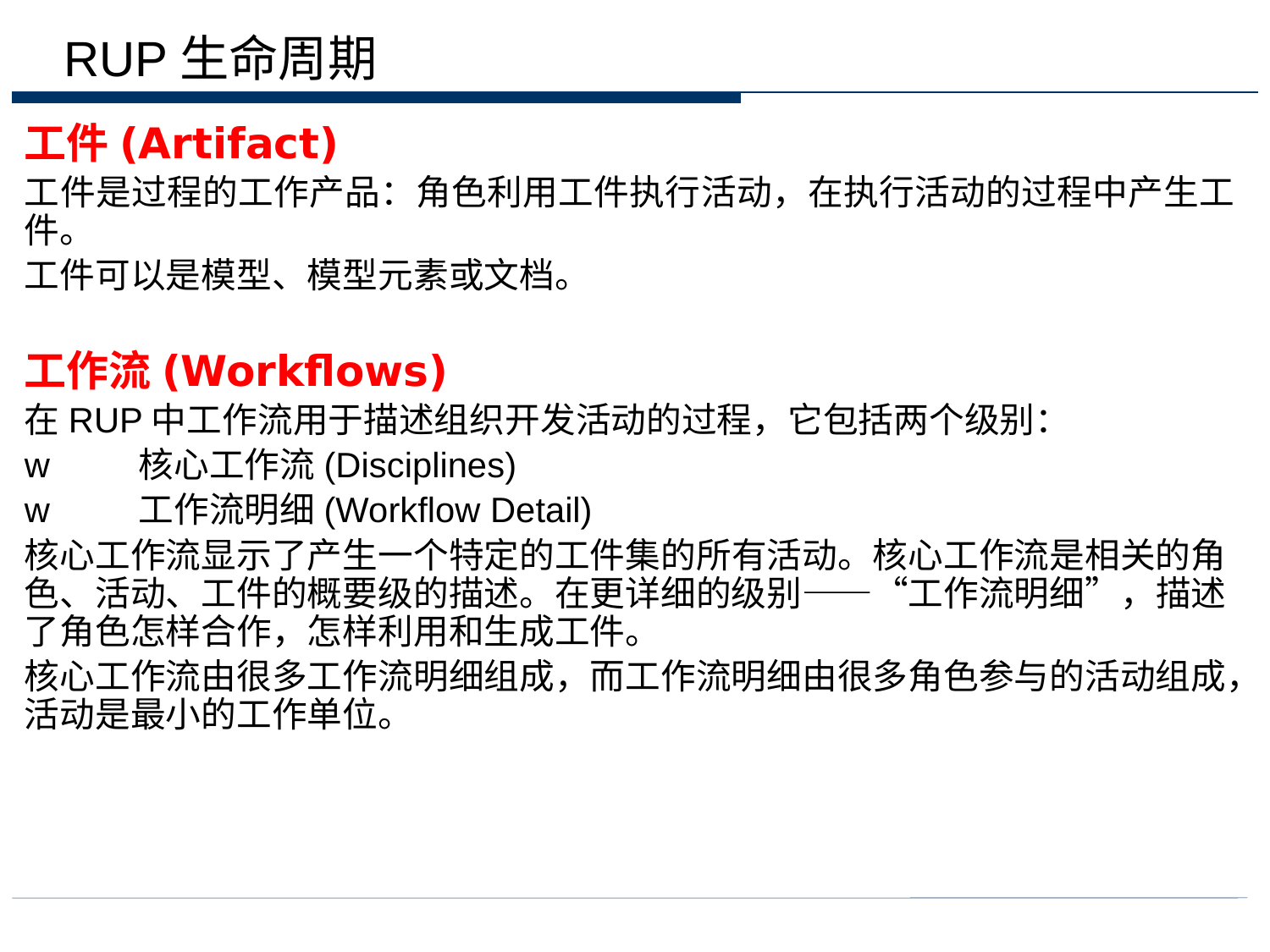

# RUP生命周期
工件(Artifact)
工件是过程的工作产品：角色利用工件执行活动，在执行活动的过程中产生工件。
工件可以是模型、模型元素或文档。

工作流(Workflows)
在RUP中工作流用于描述组织开发活动的过程，它包括两个级别：
w         核心工作流(Disciplines)
w         工作流明细(Workflow Detail)
核心工作流显示了产生一个特定的工件集的所有活动。核心工作流是相关的角色、活动、工件的概要级的描述。在更详细的级别——“工作流明细”，描述了角色怎样合作，怎样利用和生成工件。
核心工作流由很多工作流明细组成，而工作流明细由很多角色参与的活动组成，活动是最小的工作单位。

30